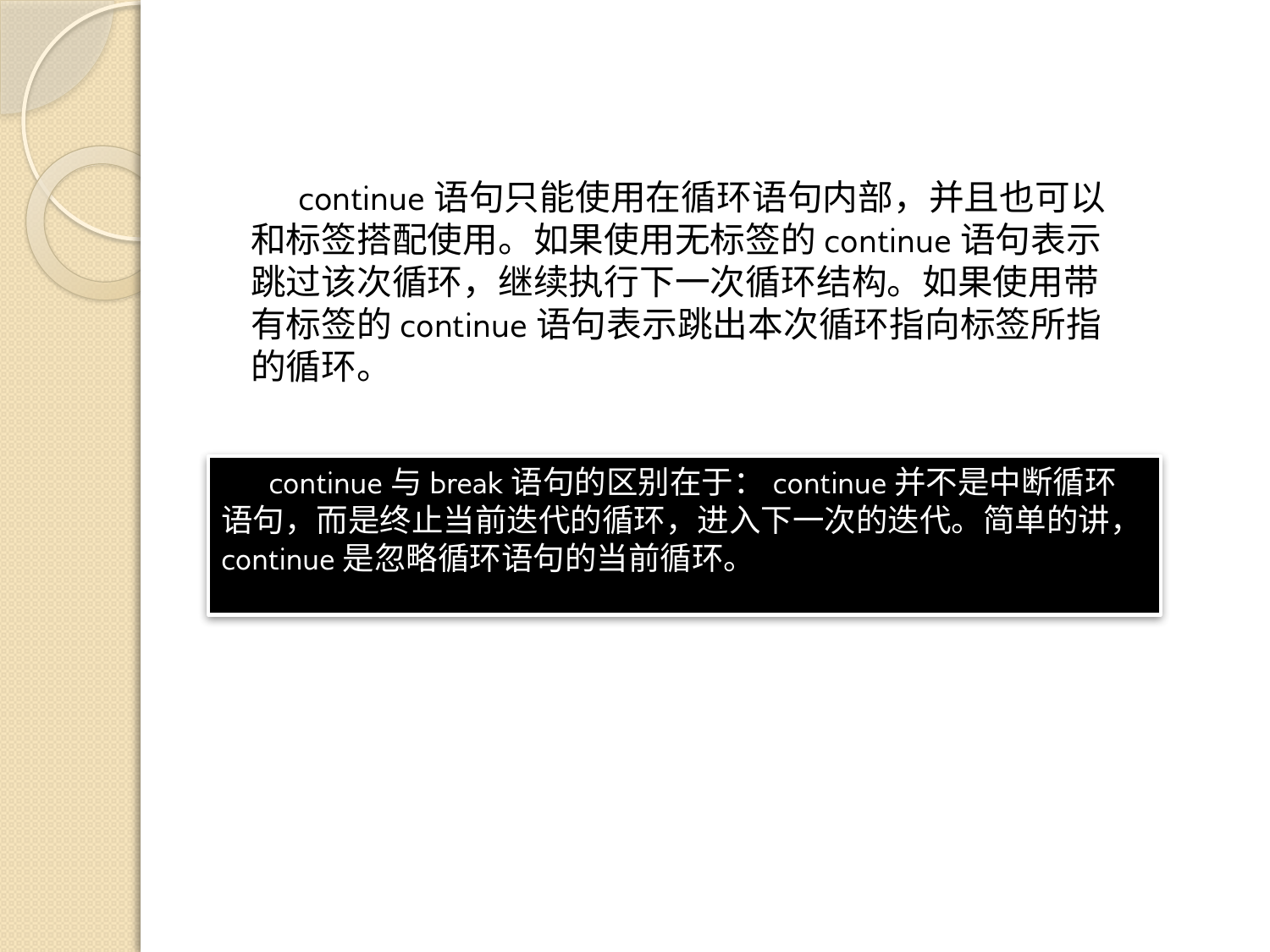

#
continue语句只能使用在循环语句内部，并且也可以和标签搭配使用。如果使用无标签的continue语句表示跳过该次循环，继续执行下一次循环结构。如果使用带有标签的continue语句表示跳出本次循环指向标签所指的循环。
continue与break语句的区别在于：continue并不是中断循环语句，而是终止当前迭代的循环，进入下一次的迭代。简单的讲，continue是忽略循环语句的当前循环。